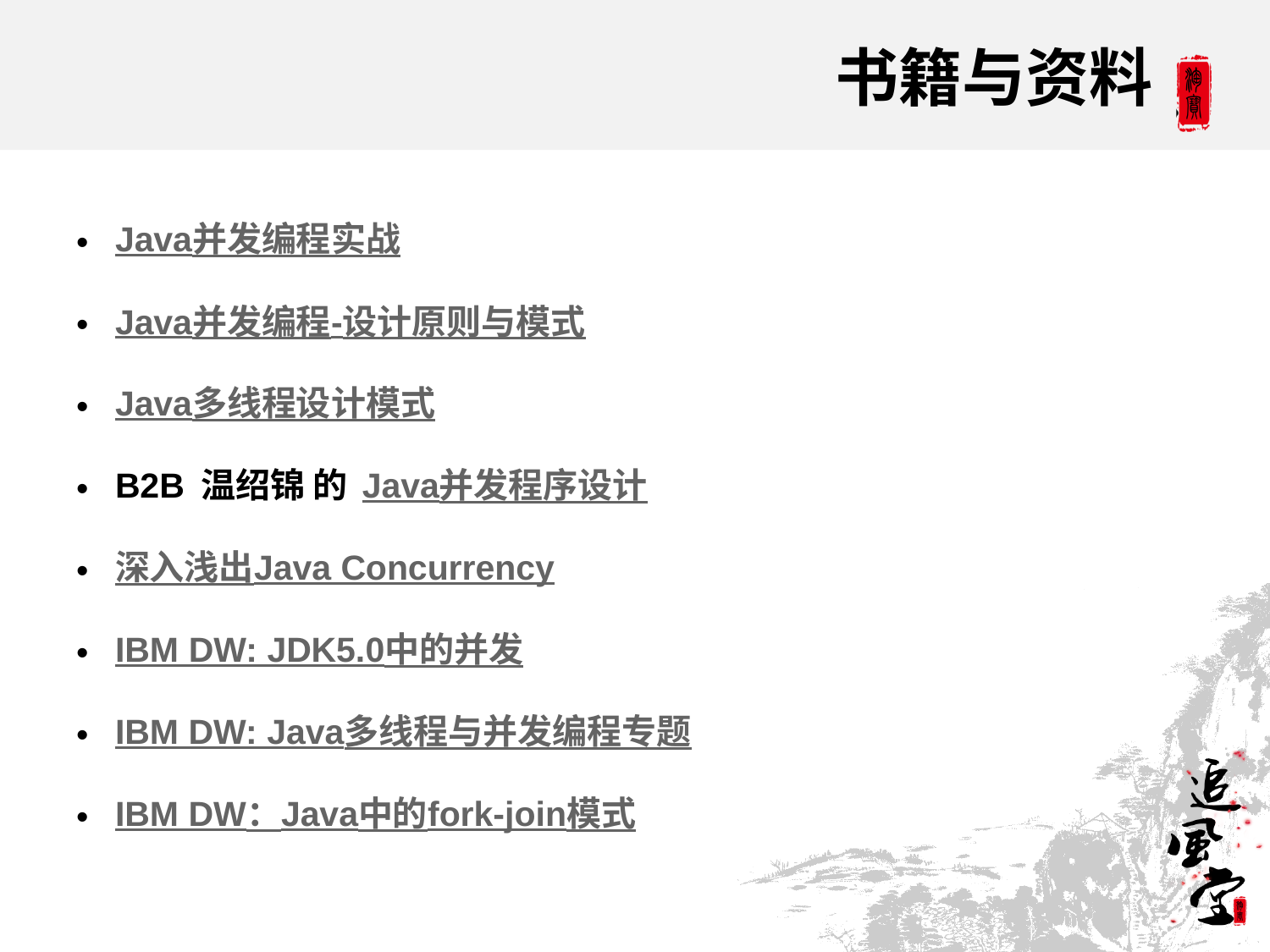

# 书籍与资料
Java并发编程实战
Java并发编程-设计原则与模式
Java多线程设计模式
B2B 温绍锦 的 Java并发程序设计
深入浅出Java Concurrency
IBM DW: JDK5.0中的并发
IBM DW: Java多线程与并发编程专题
IBM DW：Java中的fork-join模式